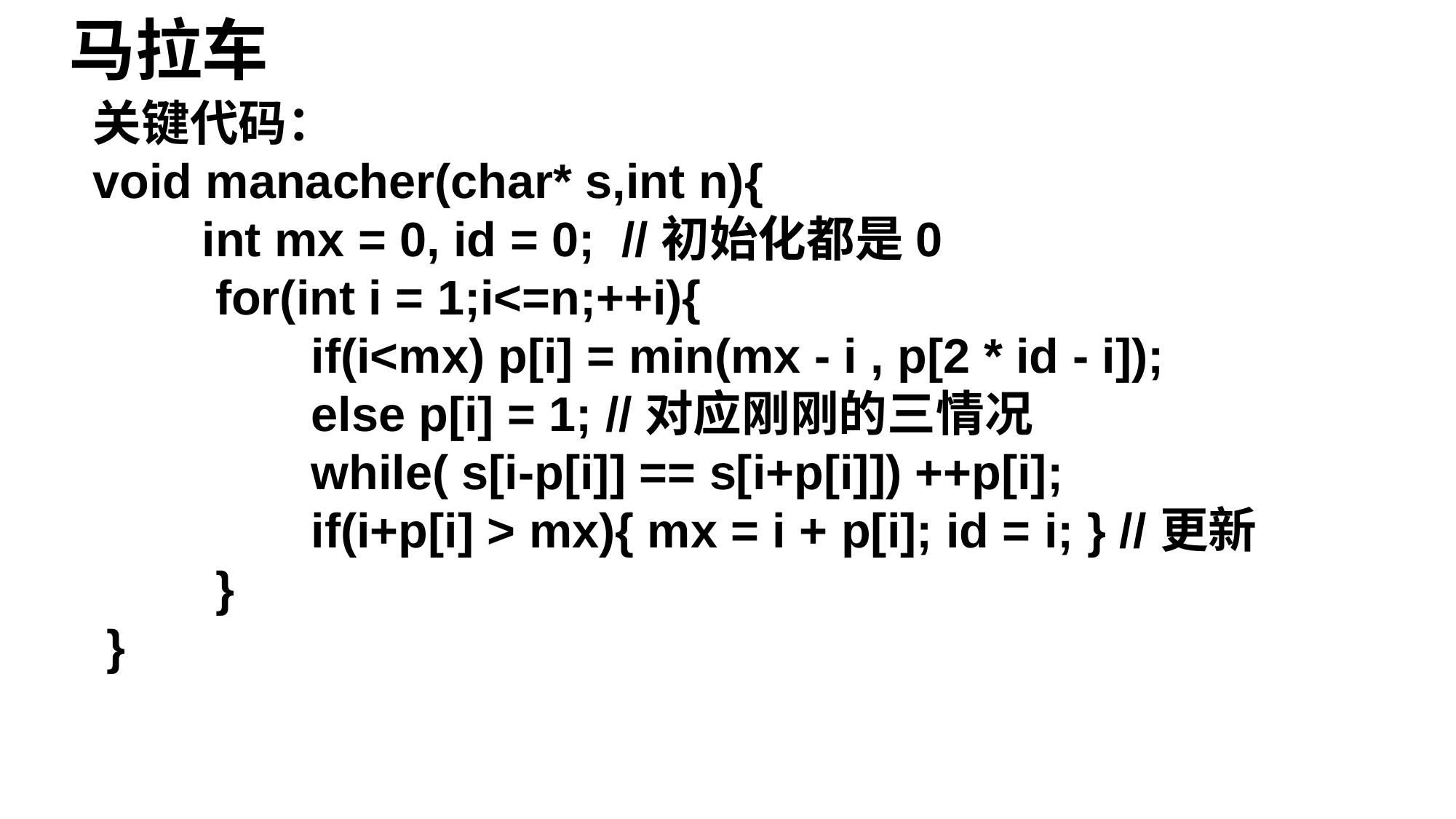

# 马拉车
关键代码：
void manacher(char* s,int n){
	int mx = 0, id = 0;  //初始化都是0
	 for(int i = 1;i<=n;++i){
		if(i<mx) p[i] = min(mx - i , p[2 * id - i]);
		else p[i] = 1; //对应刚刚的三情况
		while( s[i-p[i]] == s[i+p[i]]) ++p[i];
		if(i+p[i] > mx){ mx = i + p[i]; id = i; } //更新
	 }
 }